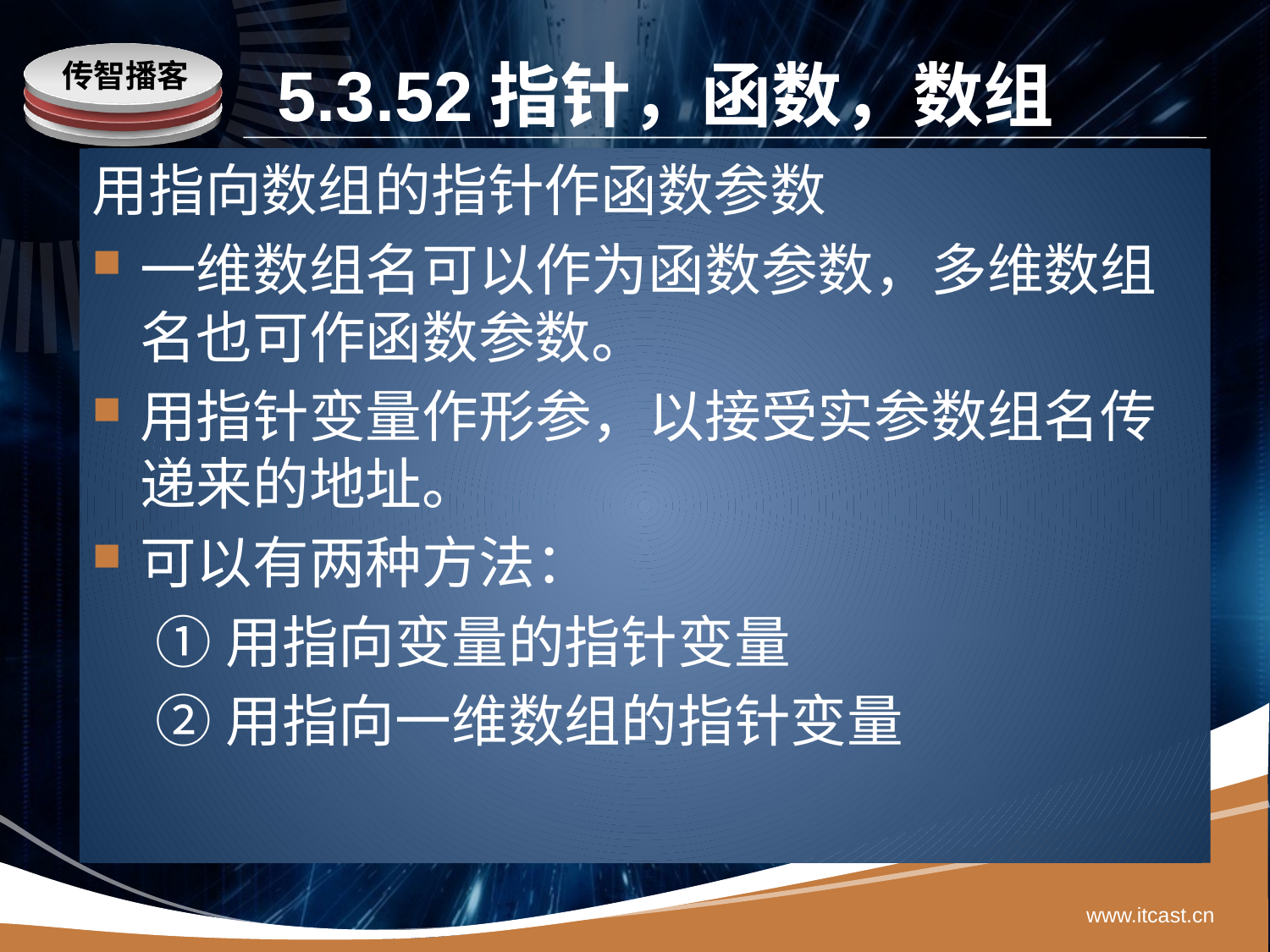

# 5.3.52指针，函数，数组
用指向数组的指针作函数参数
一维数组名可以作为函数参数，多维数组名也可作函数参数。
用指针变量作形参，以接受实参数组名传递来的地址。
可以有两种方法：
①用指向变量的指针变量
②用指向一维数组的指针变量
www.itcast.cn